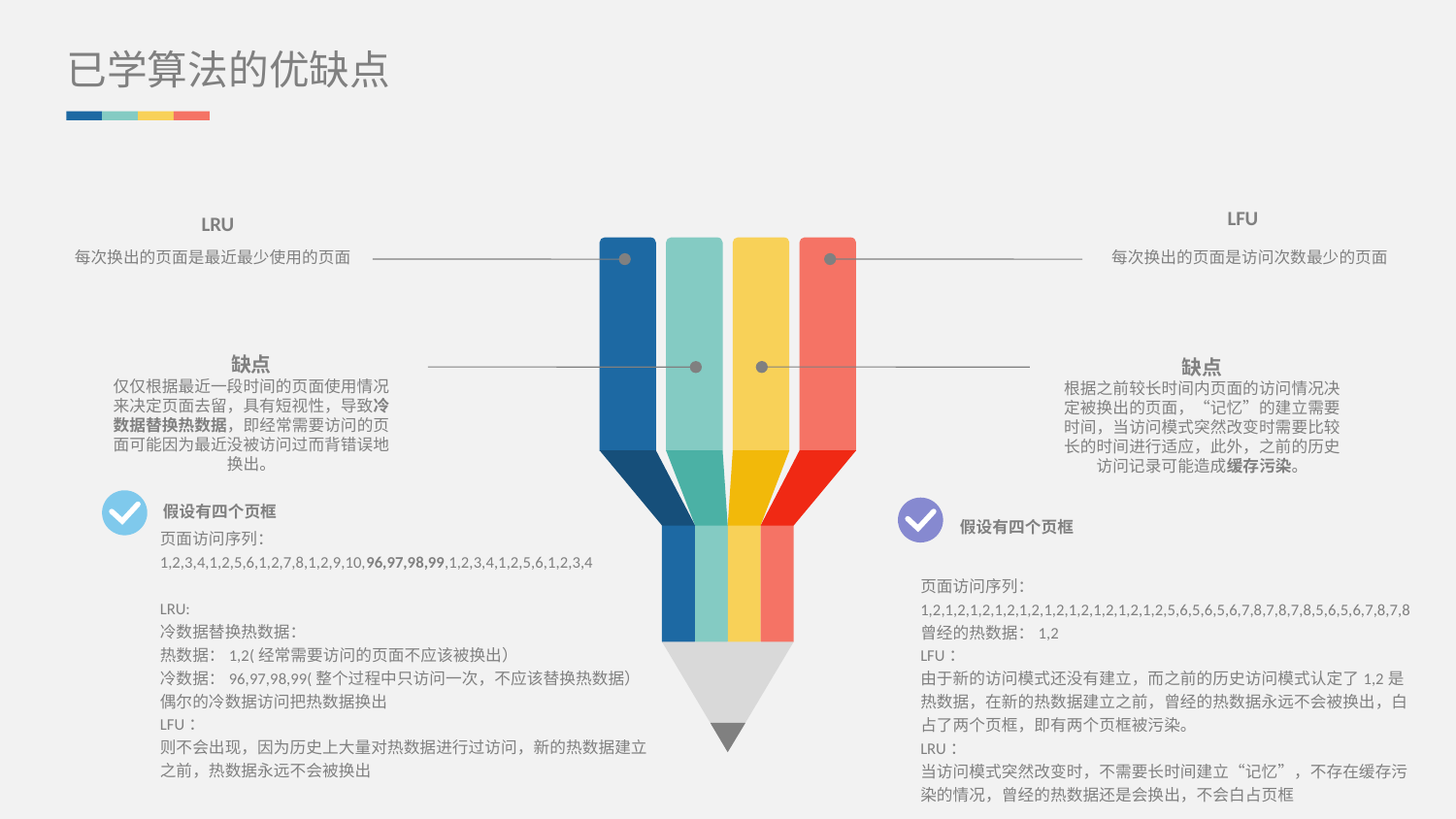

已学算法的优缺点

LFU
LRU

每次换出的页面是最近最少使用的页面
每次换出的页面是访问次数最少的页面

缺点
仅仅根据最近一段时间的页面使用情况来决定页面去留，具有短视性，导致冷数据替换热数据，即经常需要访问的页面可能因为最近没被访问过而背错误地换出。
缺点
根据之前较长时间内页面的访问情况决定被换出的页面，“记忆”的建立需要时间，当访问模式突然改变时需要比较长的时间进行适应，此外，之前的历史访问记录可能造成缓存污染。

假设有四个页框

假设有四个页框

页面访问序列：
1,2,3,4,1,2,5,6,1,2,7,8,1,2,9,10,96,97,98,99,1,2,3,4,1,2,5,6,1,2,3,4

LRU:
冷数据替换热数据：
热数据：1,2(经常需要访问的页面不应该被换出）
冷数据：96,97,98,99(整个过程中只访问一次，不应该替换热数据）
偶尔的冷数据访问把热数据换出
LFU：
则不会出现，因为历史上大量对热数据进行过访问，新的热数据建立之前，热数据永远不会被换出

页面访问序列：
1,2,1,2,1,2,1,2,1,2,1,2,1,2,1,2,1,2,1,2,5,6,5,6,5,6,7,8,7,8,7,8,5,6,5,6,7,8,7,8
曾经的热数据：1,2
LFU：
由于新的访问模式还没有建立，而之前的历史访问模式认定了1,2是热数据，在新的热数据建立之前，曾经的热数据永远不会被换出，白占了两个页框，即有两个页框被污染。
LRU：
当访问模式突然改变时，不需要长时间建立“记忆”，不存在缓存污染的情况，曾经的热数据还是会换出，不会白占页框